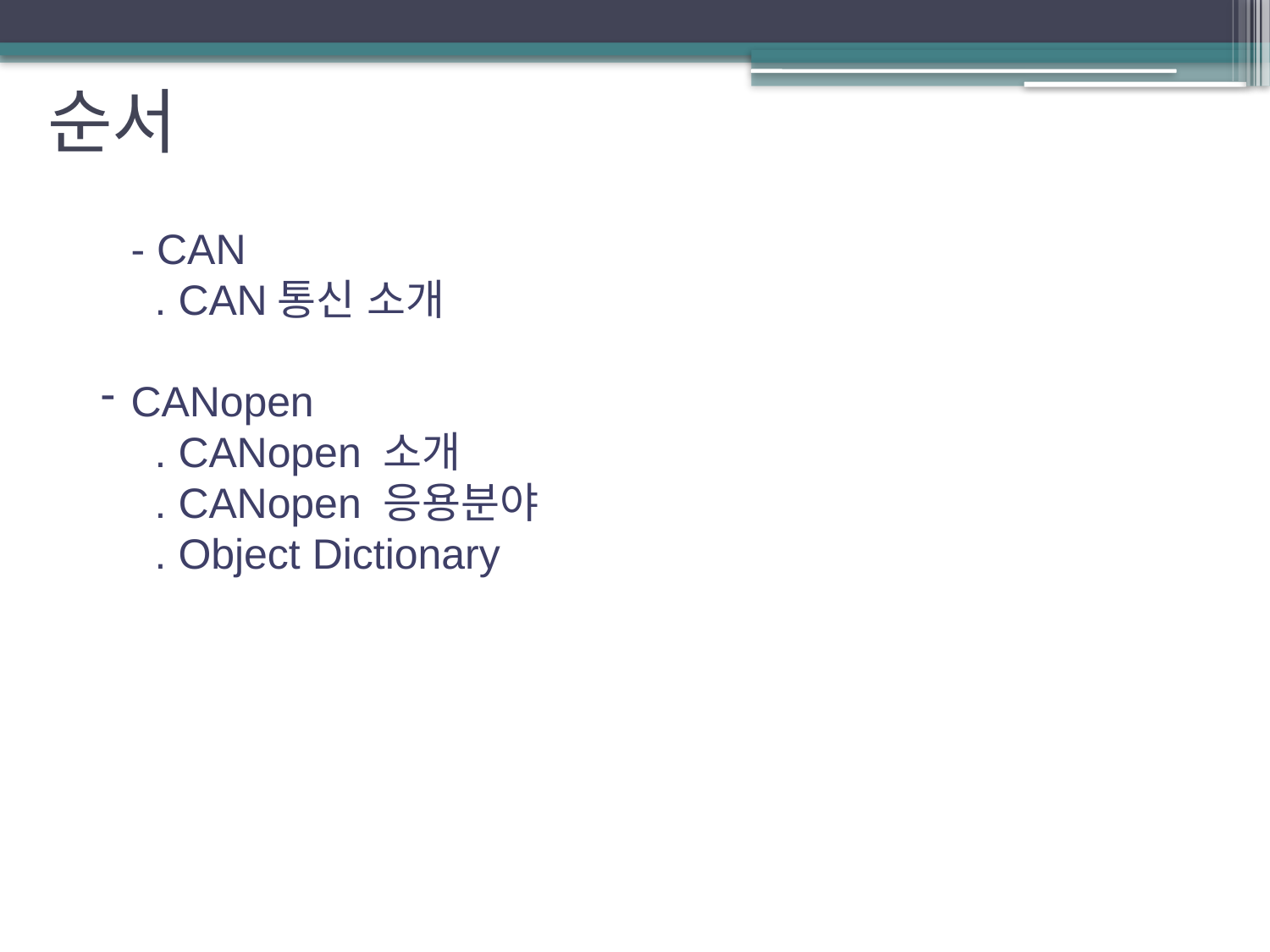

# 순서
- CAN
  . CAN통신 소개

CANopen
  . CANopen 소개
  . CANopen 응용분야
  . Object Dictionary